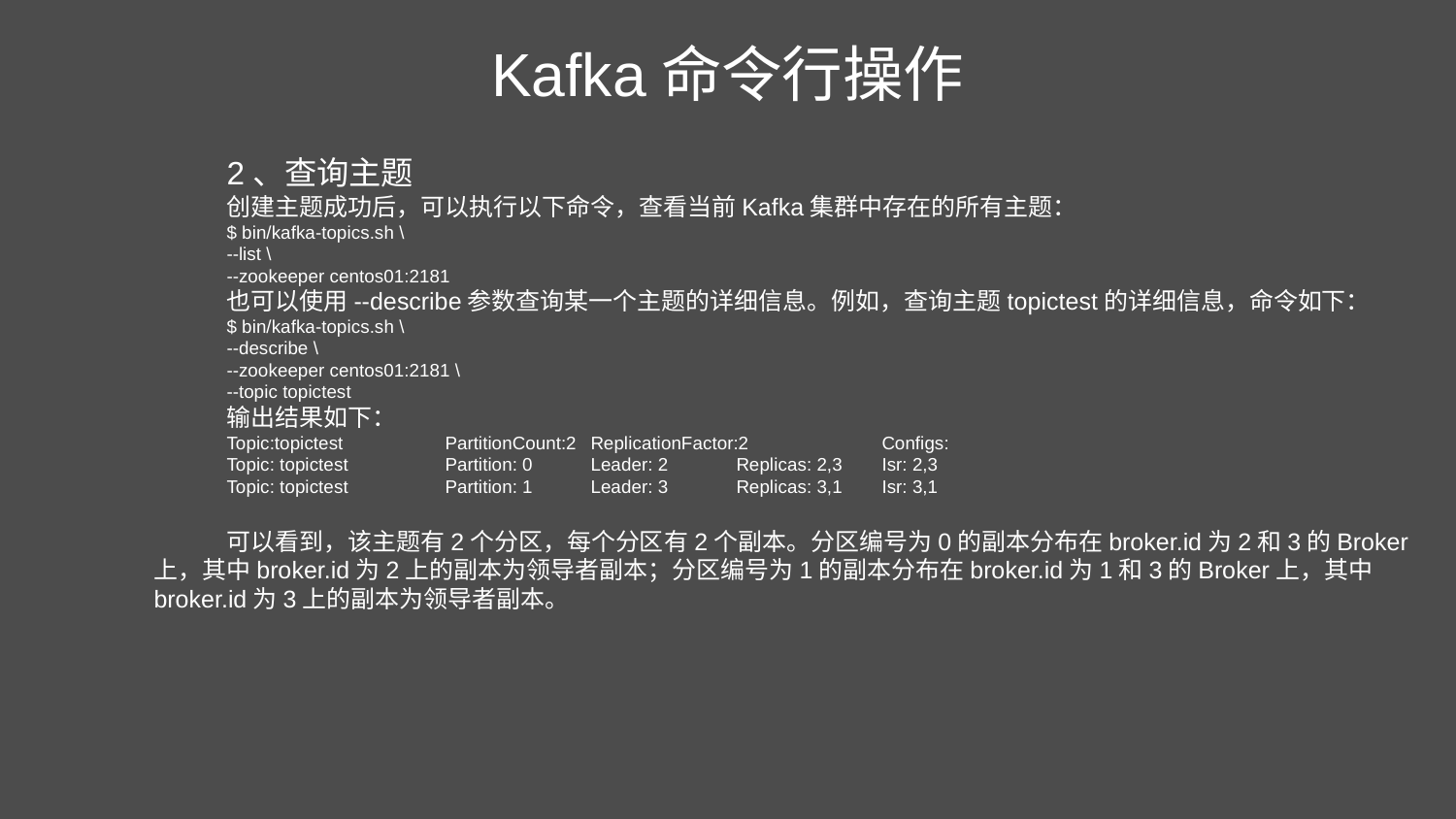

Kafka命令行操作

2、查询主题
创建主题成功后，可以执行以下命令，查看当前Kafka集群中存在的所有主题：
$ bin/kafka-topics.sh \
--list \
--zookeeper centos01:2181
也可以使用--describe参数查询某一个主题的详细信息。例如，查询主题topictest的详细信息，命令如下：
$ bin/kafka-topics.sh \
--describe \
--zookeeper centos01:2181 \
--topic topictest
输出结果如下：
Topic:topictest	PartitionCount:2	ReplicationFactor:2	Configs:
Topic: topictest	Partition: 0	Leader: 2	Replicas: 2,3	Isr: 2,3
Topic: topictest	Partition: 1	Leader: 3	Replicas: 3,1	Isr: 3,1

可以看到，该主题有2个分区，每个分区有2个副本。分区编号为0的副本分布在broker.id为2和3的Broker上，其中broker.id为2上的副本为领导者副本；分区编号为1的副本分布在broker.id为1和3的Broker上，其中broker.id为3上的副本为领导者副本。